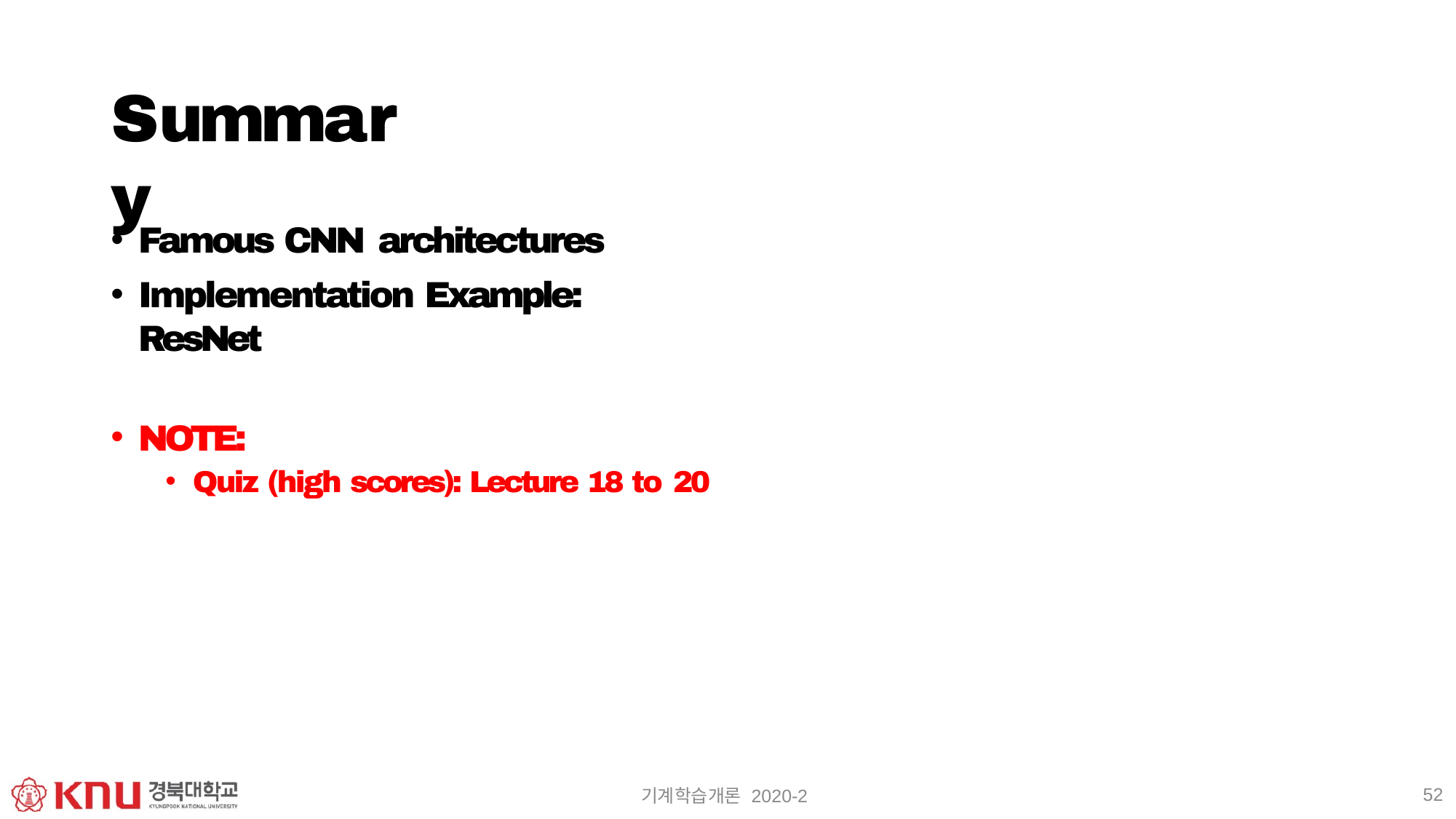

# Summary
Famous CNN architectures
Implementation Example: ResNet

NOTE:
Quiz (high scores): Lecture 18 to 20
52
기계학습개론 2020-2